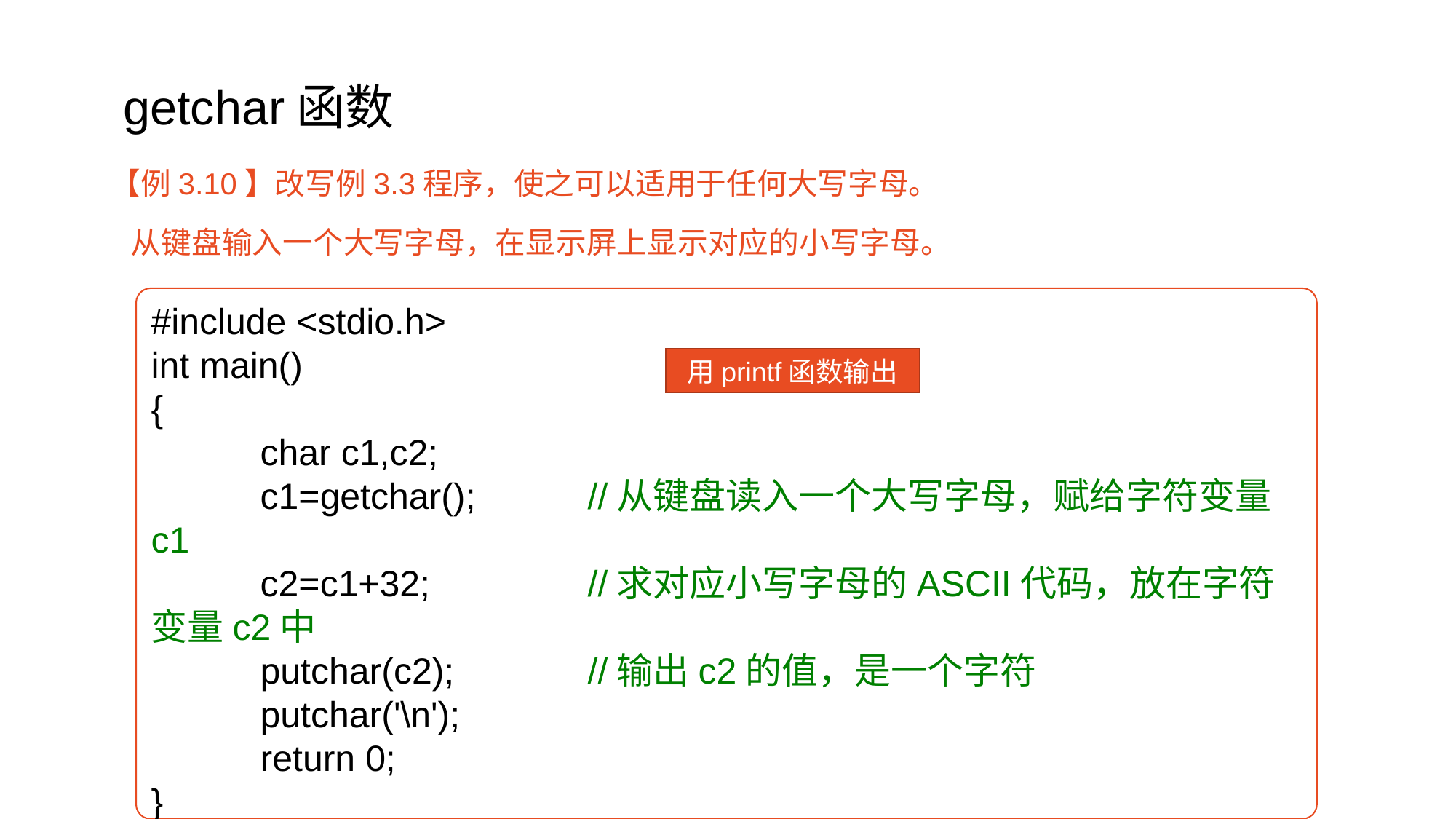

# getchar函数
【例3.10】改写例3.3程序，使之可以适用于任何大写字母。
  从键盘输入一个大写字母，在显示屏上显示对应的小写字母。
#include <stdio.h>
int main()
{
	char c1,c2;
	c1=getchar(); 	//从键盘读入一个大写字母，赋给字符变量c1
	c2=c1+32;		//求对应小写字母的ASCII代码，放在字符变量c2中
	putchar(c2);		//输出c2的值，是一个字符
	putchar('\n');
	return 0;
}
用printf函数输出